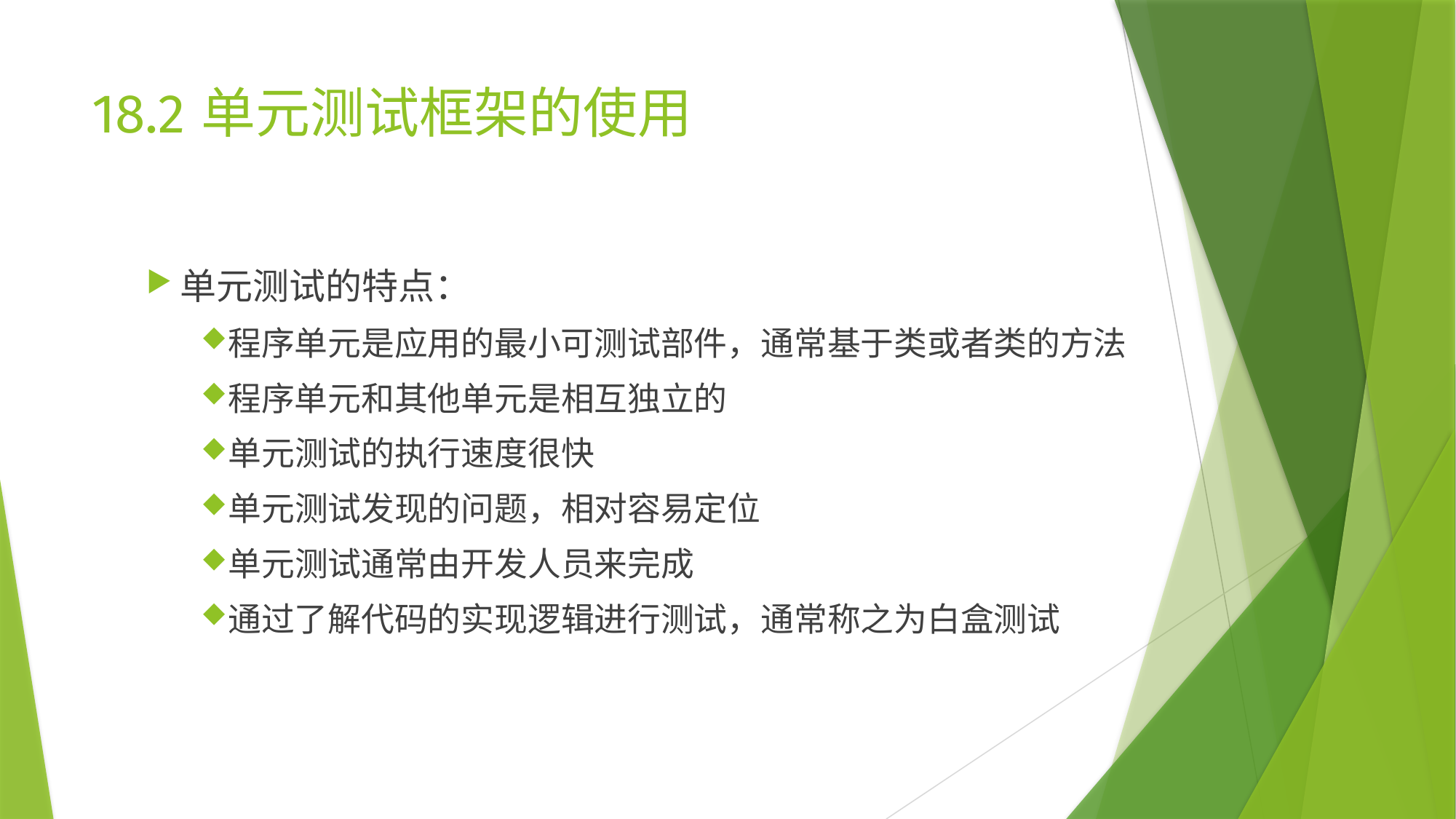

# 18.2	单元测试框架的使用
单元测试的特点：
程序单元是应用的最小可测试部件，通常基于类或者类的方法
程序单元和其他单元是相互独立的
单元测试的执行速度很快
单元测试发现的问题，相对容易定位
单元测试通常由开发人员来完成
通过了解代码的实现逻辑进行测试，通常称之为白盒测试